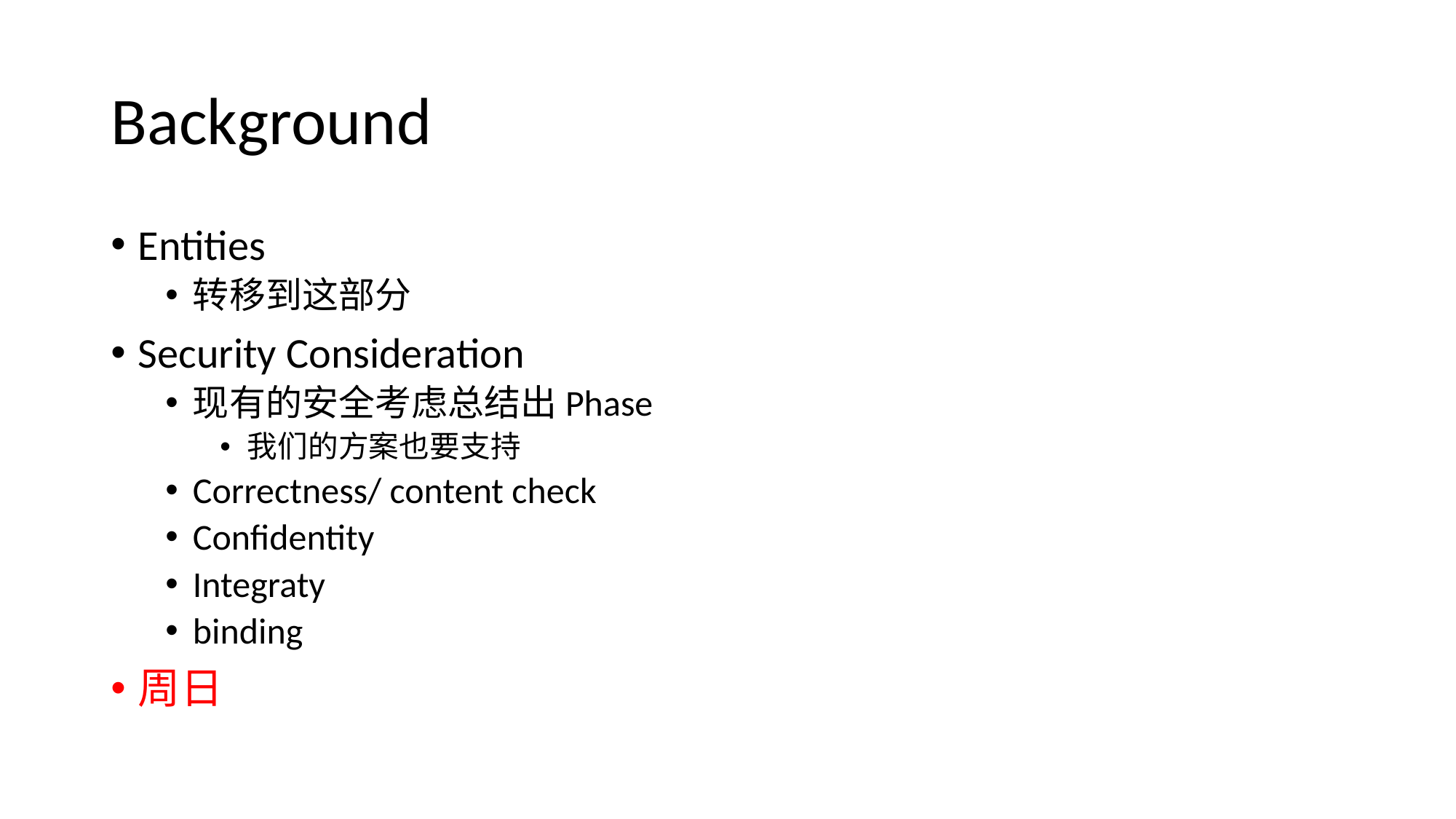

# Background
Entities
转移到这部分
Security Consideration
现有的安全考虑总结出Phase
我们的方案也要支持
Correctness/ content check
Confidentity
Integraty
binding
周日